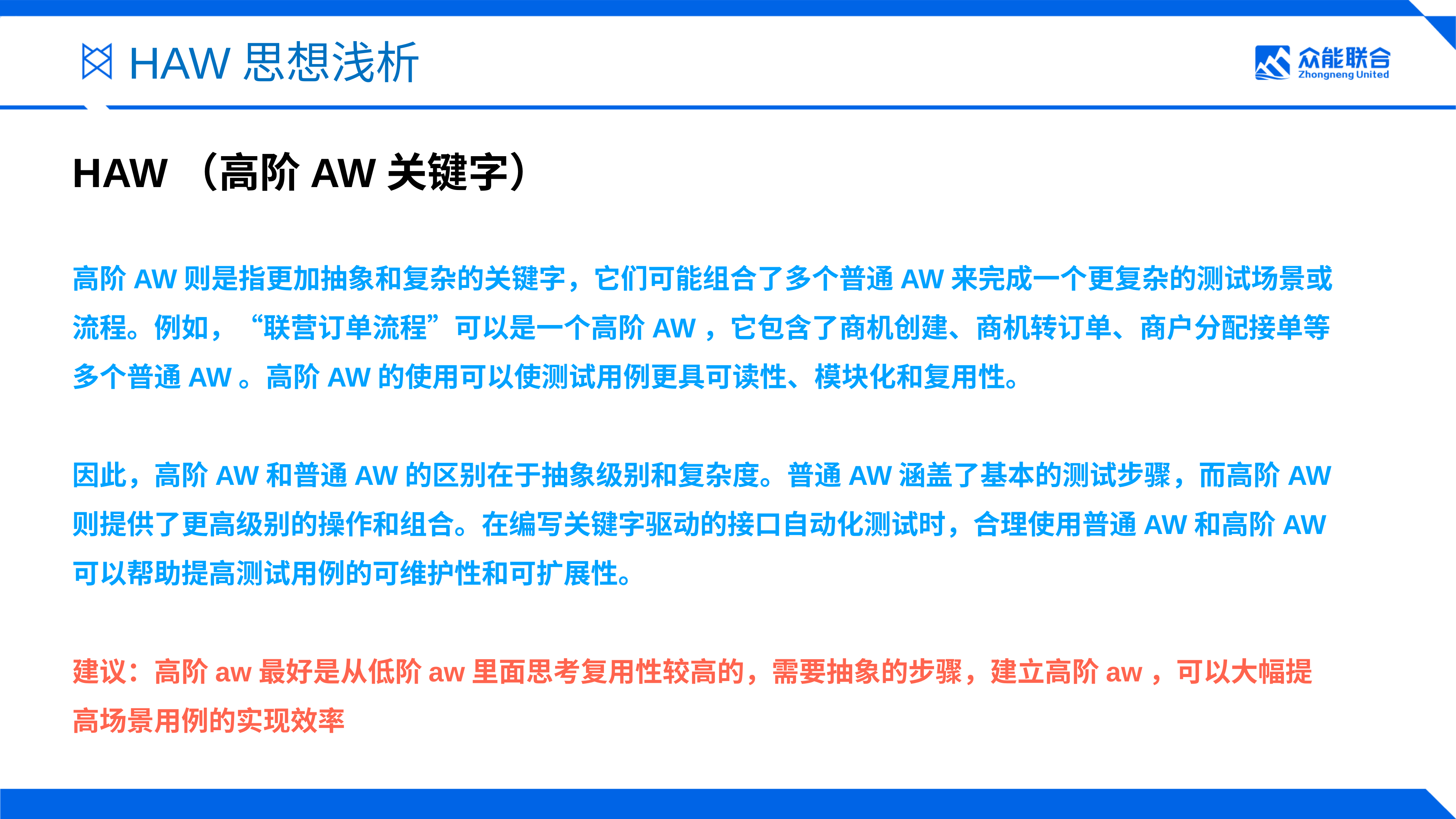

HAW思想浅析
HAW（高阶AW关键字）

高阶AW则是指更加抽象和复杂的关键字，它们可能组合了多个普通AW来完成一个更复杂的测试场景或流程。例如，“联营订单流程”可以是一个高阶AW，它包含了商机创建、商机转订单、商户分配接单等多个普通AW。高阶AW的使用可以使测试用例更具可读性、模块化和复用性。

因此，高阶AW和普通AW的区别在于抽象级别和复杂度。普通AW涵盖了基本的测试步骤，而高阶AW则提供了更高级别的操作和组合。在编写关键字驱动的接口自动化测试时，合理使用普通AW和高阶AW可以帮助提高测试用例的可维护性和可扩展性。

建议：高阶aw最好是从低阶aw里面思考复用性较高的，需要抽象的步骤，建立高阶aw，可以大幅提高场景用例的实现效率